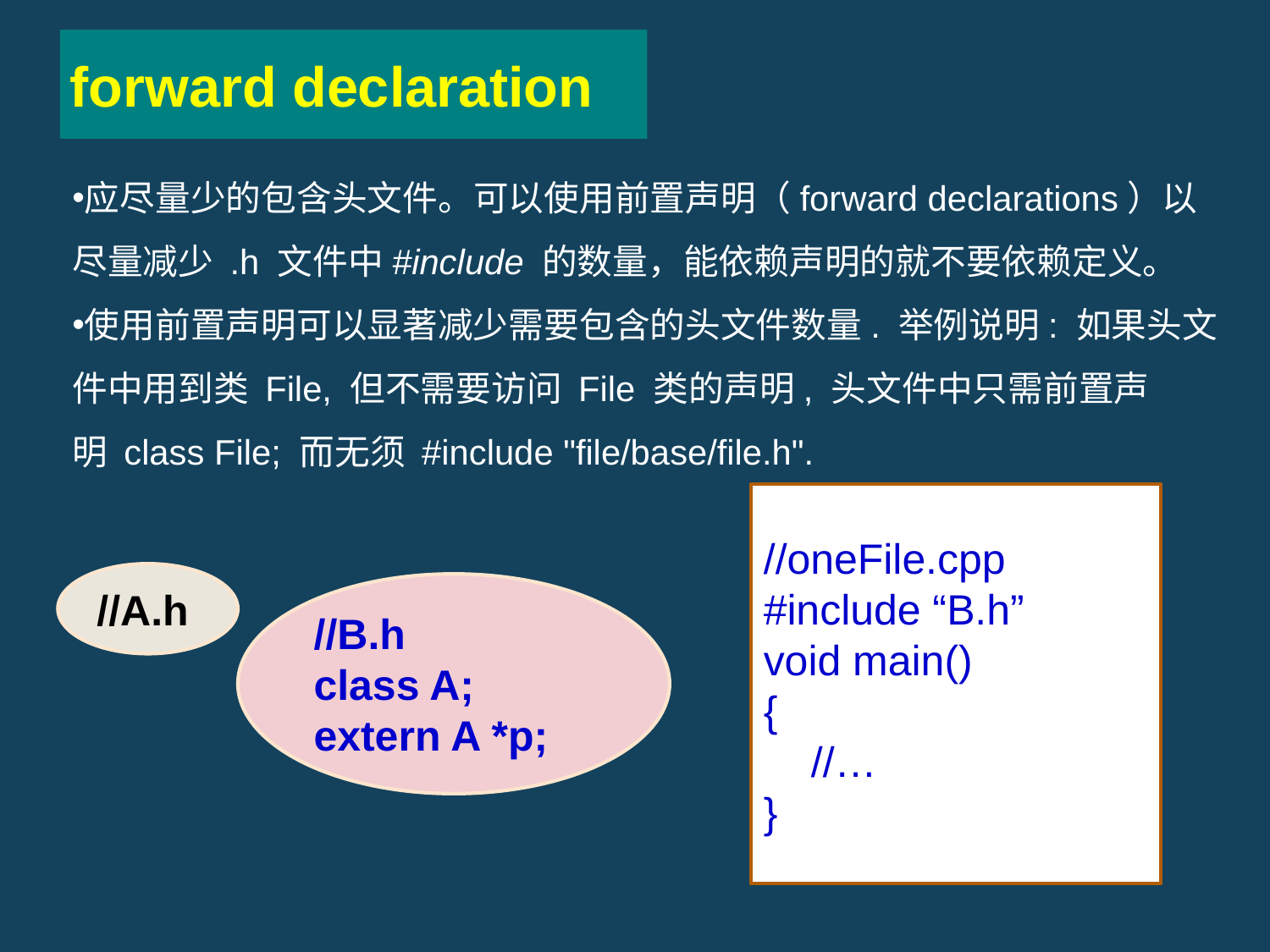

forward declaration
应尽量少的包含头文件。可以使用前置声明（forward declarations）以尽量减少 .h 文件中#include 的数量，能依赖声明的就不要依赖定义。
使用前置声明可以显著减少需要包含的头文件数量. 举例说明: 如果头文件中用到类 File, 但不需要访问 File 类的声明, 头文件中只需前置声明 class File; 而无须 #include "file/base/file.h".
//oneFile.cpp
#include “B.h”
void main()
{
    //…
}
//A.h
//B.h
class A;
extern A *p;